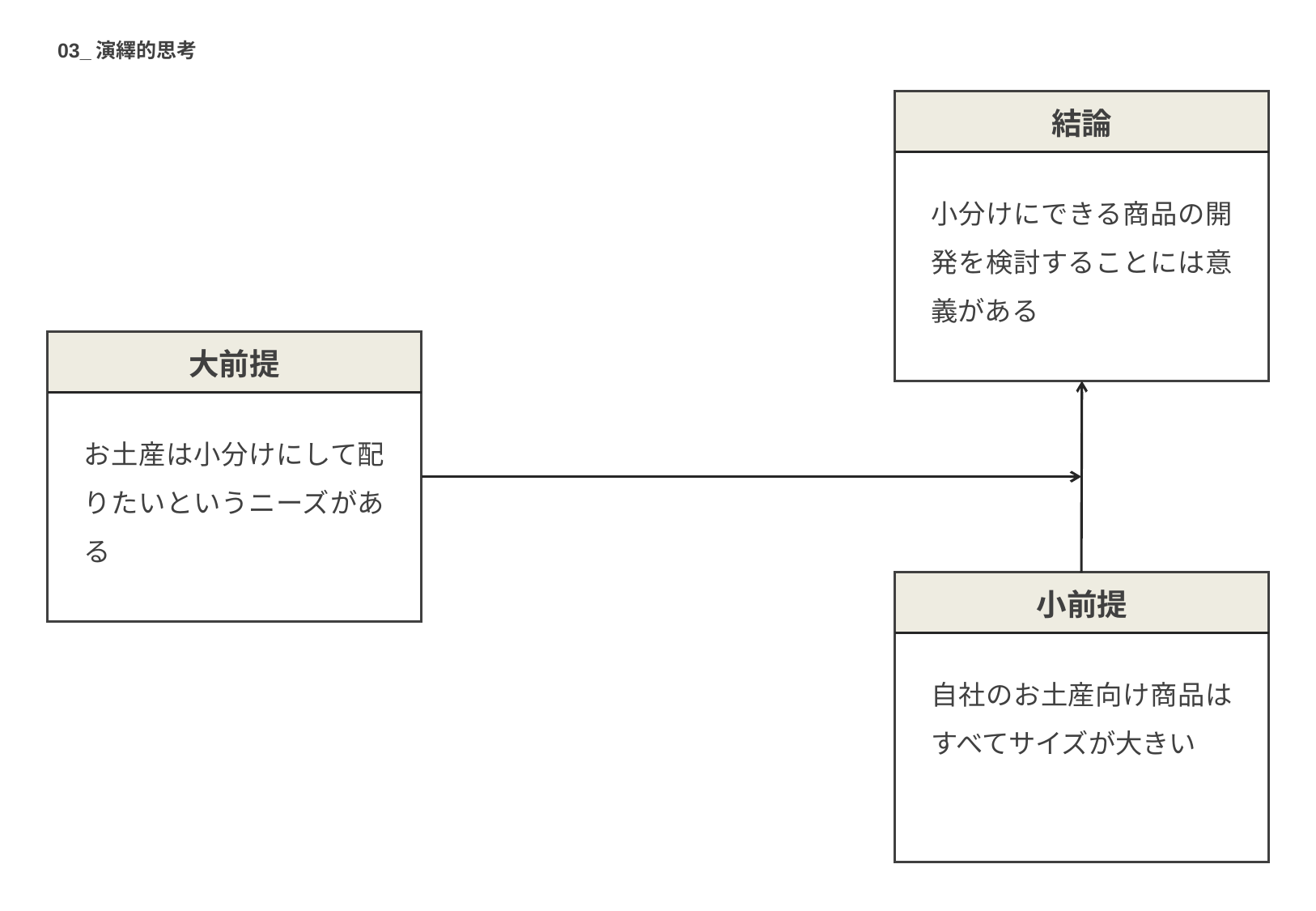

03_演繹的思考

結論
小分けにできる商品の開発を検討することには意義がある

大前提
お土産は小分けにして配りたいというニーズがある

小前提
自社のお土産向け商品はすべてサイズが大きい